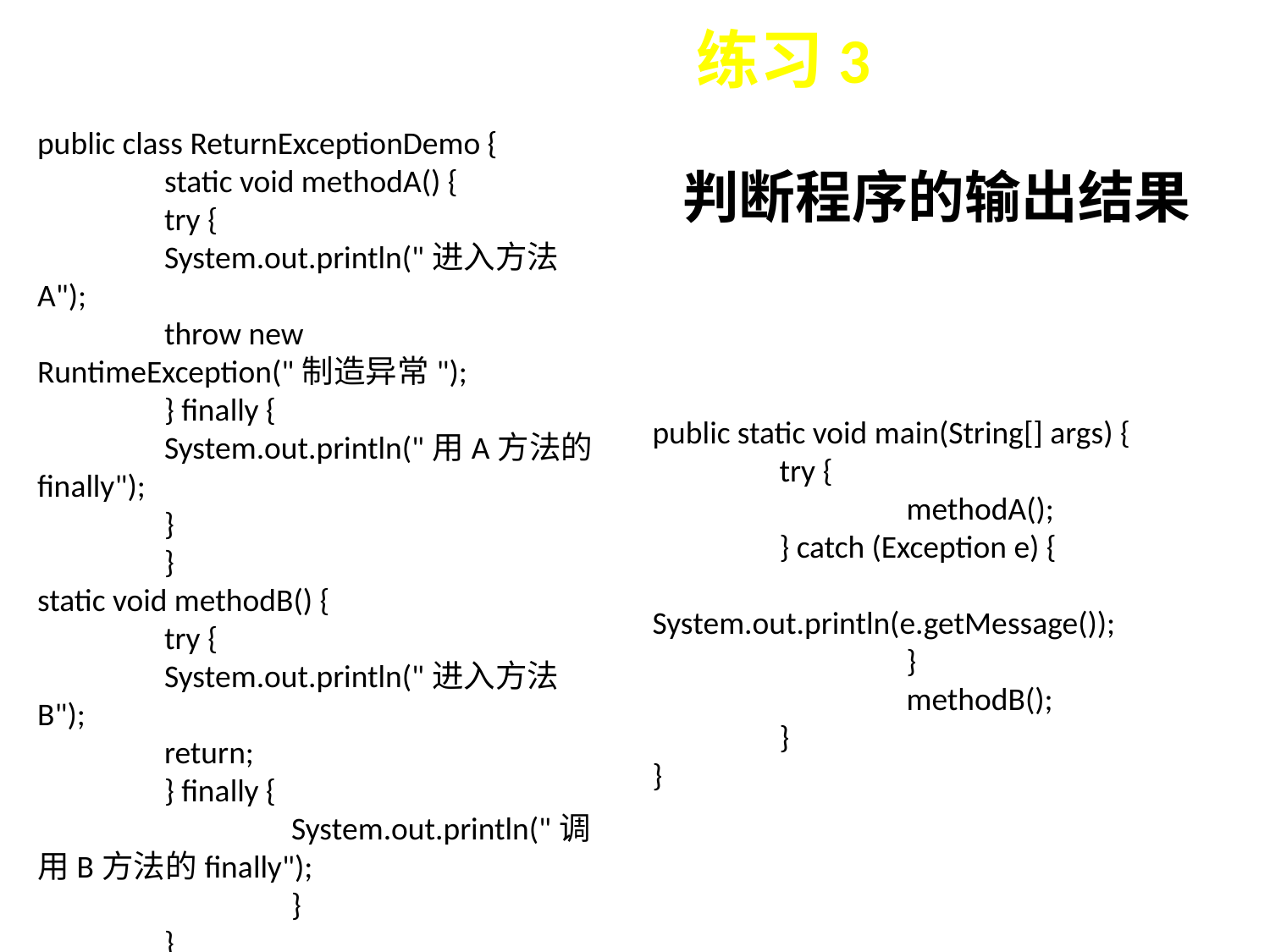

# 练习3
public class ReturnExceptionDemo {
	static void methodA() {
	try {
	System.out.println("进入方法A");
	throw new RuntimeException("制造异常");
	} finally {
	System.out.println("用A方法的finally");
	}
	}
static void methodB() {
	try {
	System.out.println("进入方法B");
	return;
	} finally {
		System.out.println("调用B方法的finally");
		}
	}
判断程序的输出结果
public static void main(String[] args) {
	try {
		methodA();
	} catch (Exception e) {
			System.out.println(e.getMessage());
		}
		methodB();
	}
}